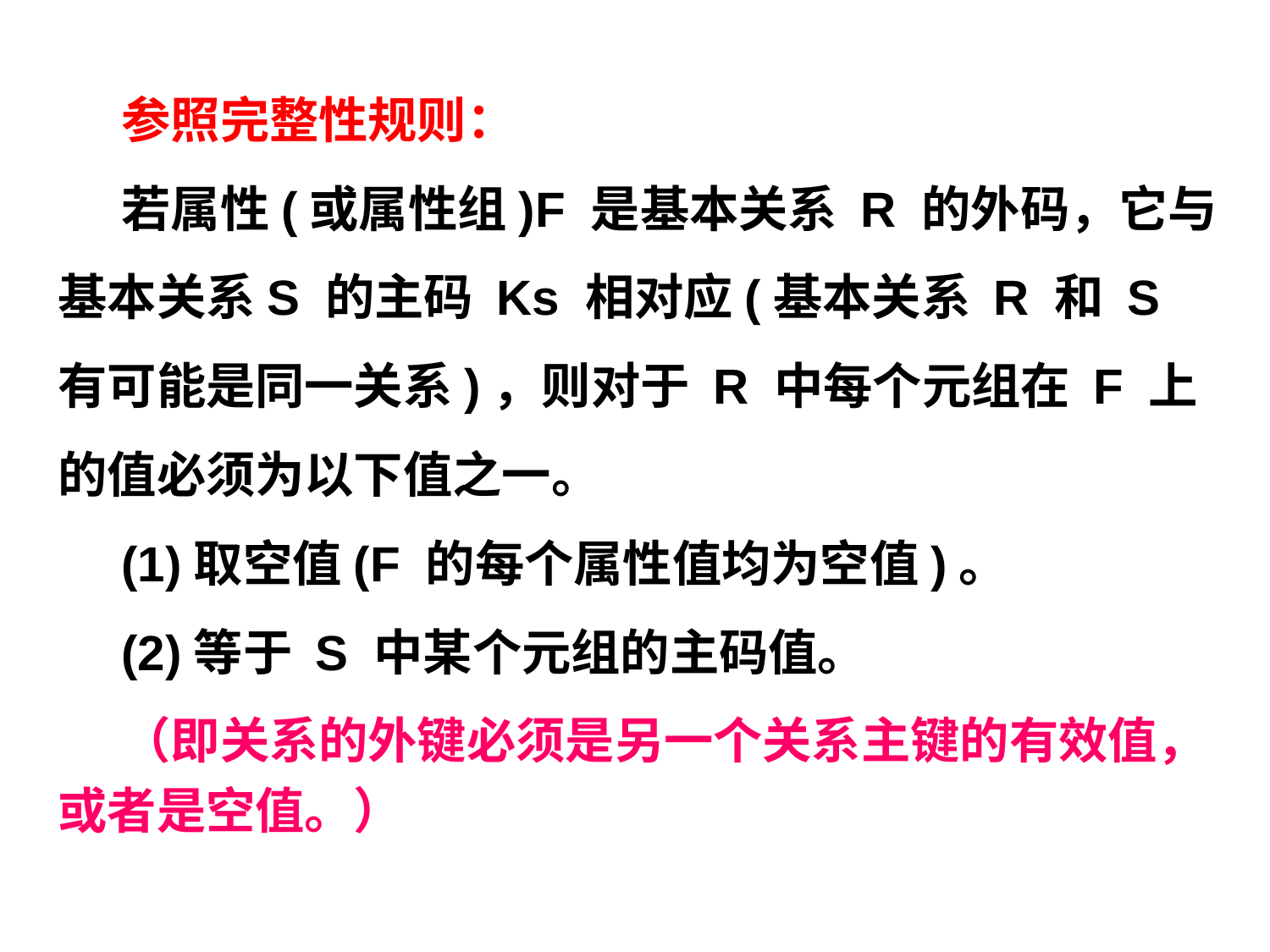

参照完整性规则：
若属性(或属性组)F 是基本关系 R 的外码，它与基本关系S 的主码 Ks 相对应(基本关系 R 和 S 有可能是同一关系)，则对于 R 中每个元组在 F 上的值必须为以下值之一。
(1)取空值(F 的每个属性值均为空值)。
(2)等于 S 中某个元组的主码值。
（即关系的外键必须是另一个关系主键的有效值，或者是空值。）